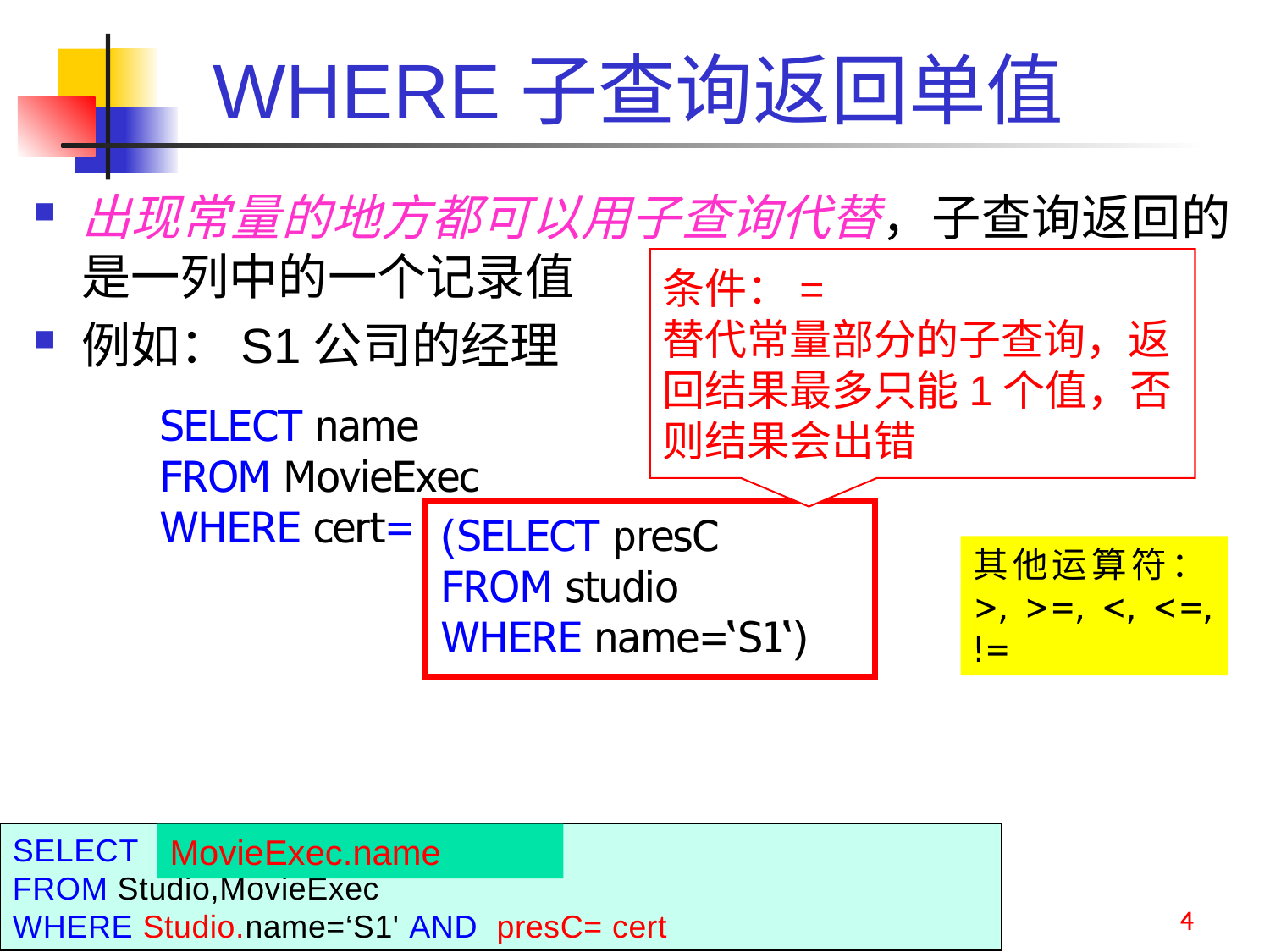

# WHERE子查询返回单值
出现常量的地方都可以用子查询代替，子查询返回的是一列中的一个记录值
例如：S1公司的经理
条件：=
替代常量部分的子查询，返回结果最多只能1个值，否则结果会出错

SELECT name
FROM MovieExec
WHERE cert=
(SELECT presC
FROM studio
WHERE name=‘S1‘)
其他运算符：>, >=, <, <=, !=
SELECT
FROM Studio,MovieExec
WHERE Studio.name=‘S1' AND  presC= cert
MovieExec.name
4